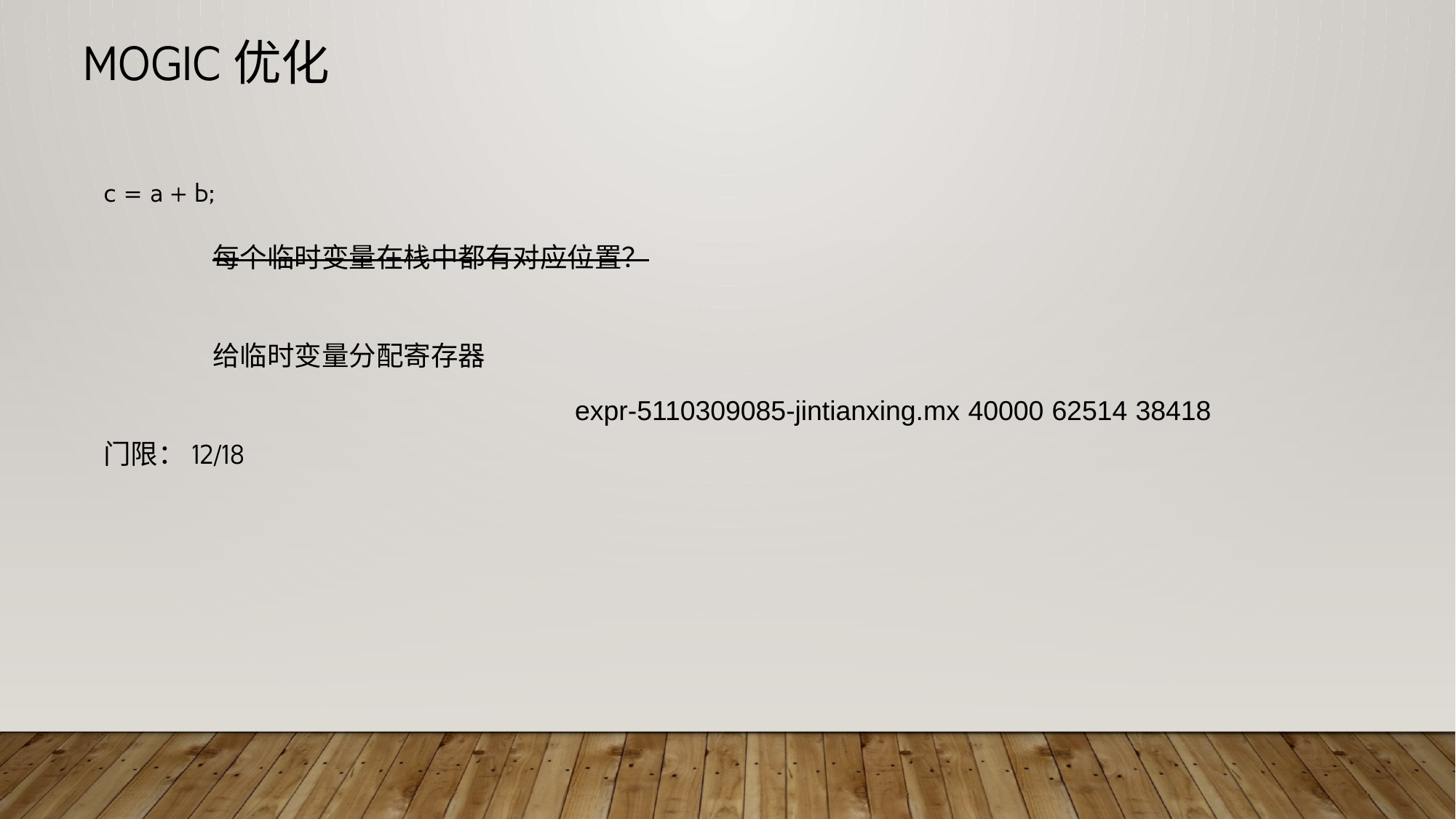

# MOGIC优化
c = a + b;

	每个临时变量在栈中都有对应位置？

	给临时变量分配寄存器

门限：12/18
expr-5110309085-jintianxing.mx 40000 62514 38418